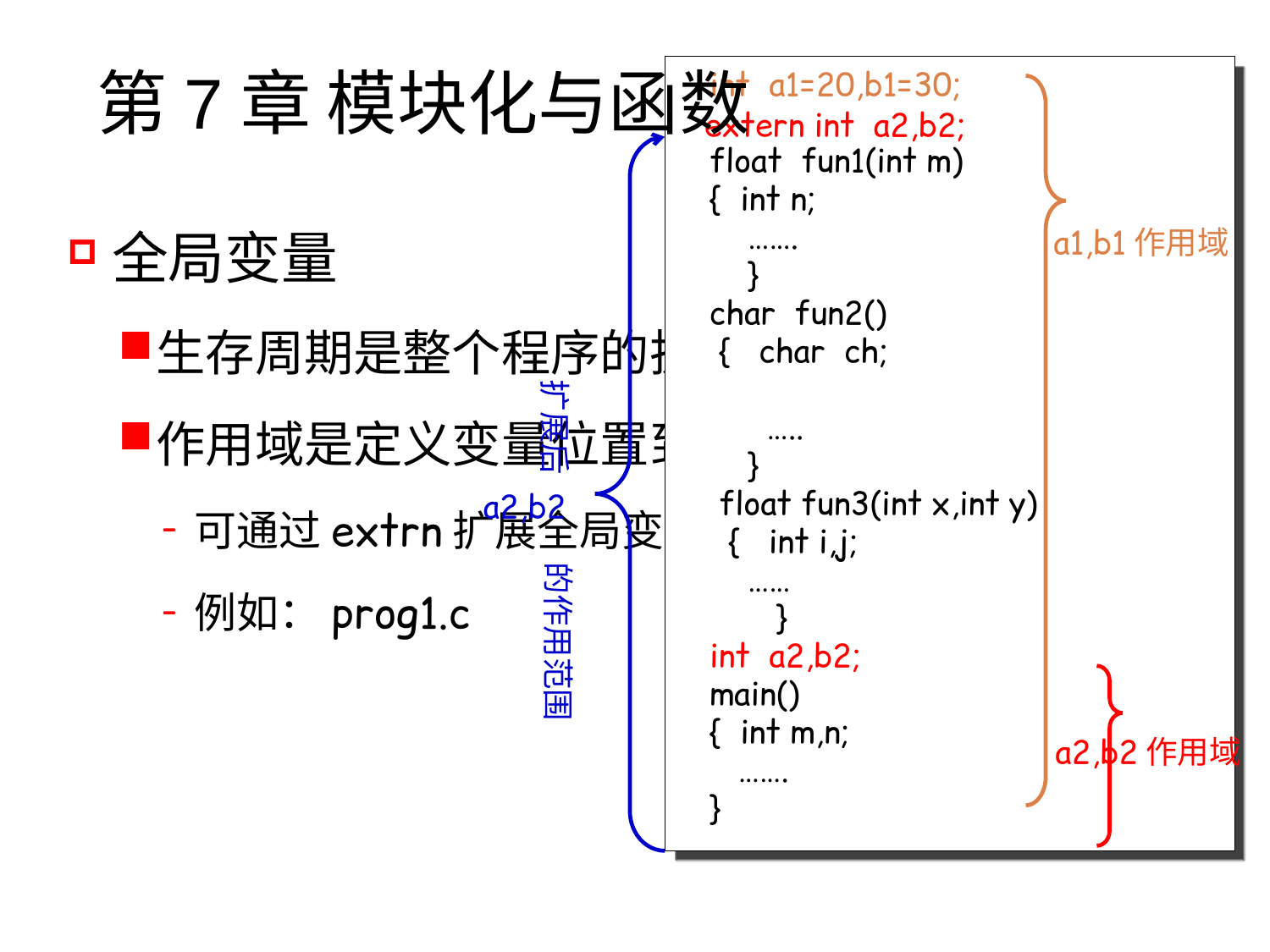

# 第7章 模块化与函数

int  a1=20,b1=30;

float  fun1(int m)
{  int n;
    …….
    }
char  fun2()
 {   char  ch;

      …..
    }
 float fun3(int x,int y)
  {   int i,j;
    ……
       }
int  a2,b2;
main()
{  int m,n;
   …….
}

a1,b1作用域
extern int  a2,b2;

扩展后
a2,b2
的作用范围
全局变量
生存周期是整个程序的执行过程
作用域是定义变量位置到文件结束
可通过extrn扩展全局变量的作用域
例如：prog1.c

a2,b2作用域